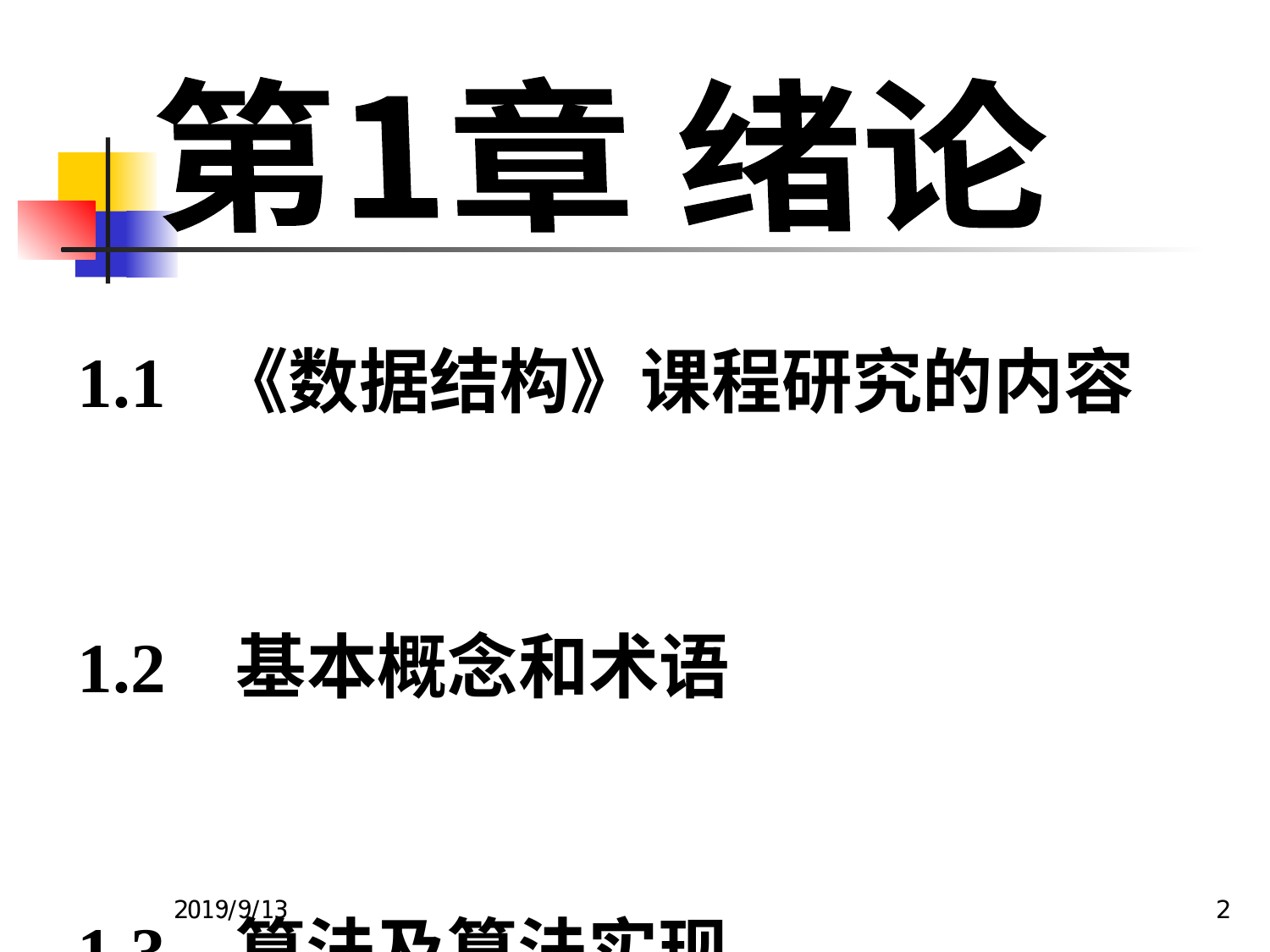

第1章 绪论
1.1  《数据结构》课程研究的内容
1.2   基本概念和术语
1.3   算法及算法实现

2019/9/13
2